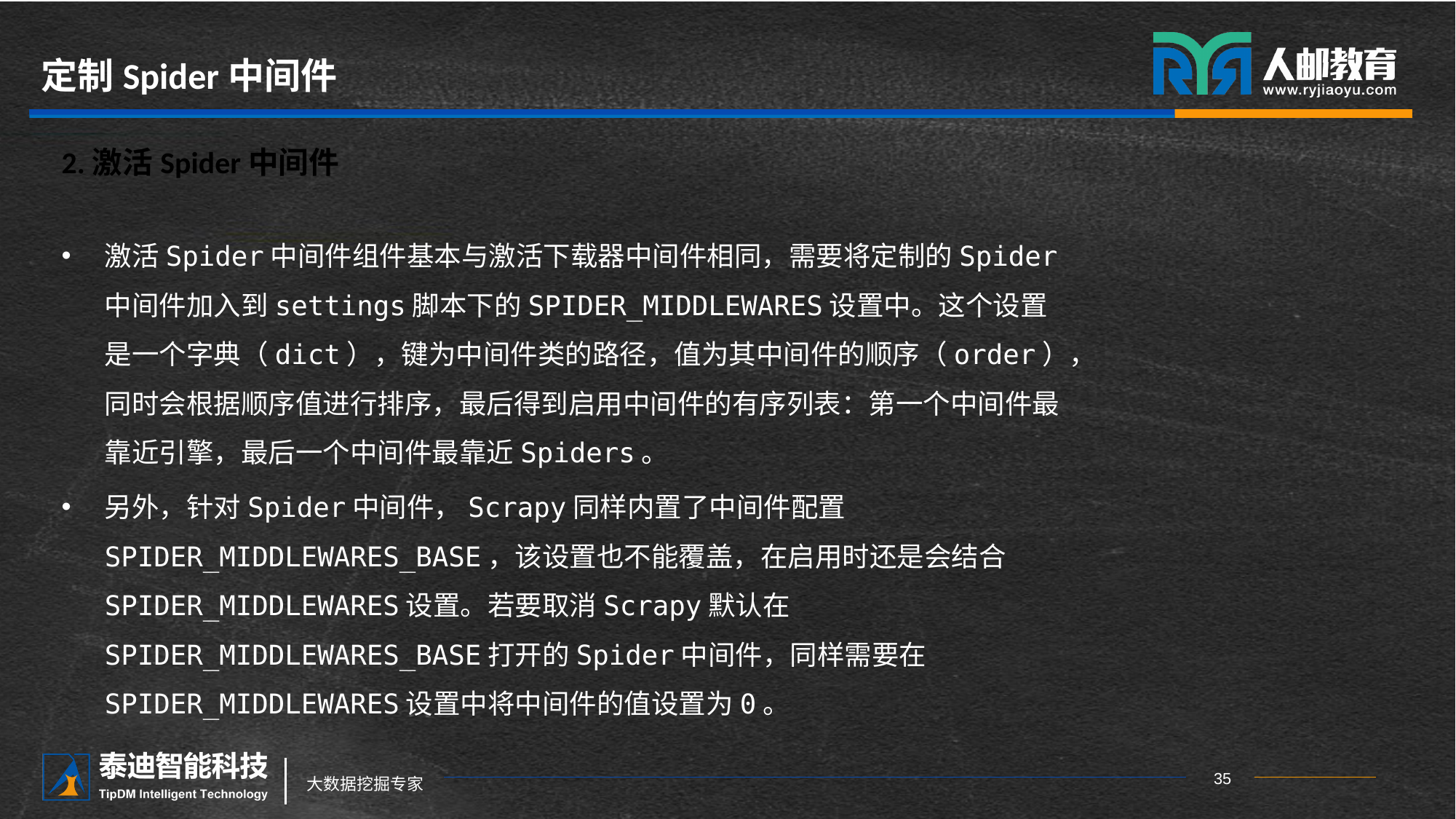

# 定制Spider中间件
2.激活Spider中间件
激活Spider中间件组件基本与激活下载器中间件相同，需要将定制的Spider中间件加入到settings脚本下的SPIDER_MIDDLEWARES设置中。这个设置是一个字典（dict），键为中间件类的路径，值为其中间件的顺序（order），同时会根据顺序值进行排序，最后得到启用中间件的有序列表：第一个中间件最靠近引擎，最后一个中间件最靠近Spiders。
另外，针对Spider中间件，Scrapy同样内置了中间件配置SPIDER_MIDDLEWARES_BASE，该设置也不能覆盖，在启用时还是会结合SPIDER_MIDDLEWARES设置。若要取消Scrapy默认在SPIDER_MIDDLEWARES_BASE打开的Spider中间件，同样需要在SPIDER_MIDDLEWARES设置中将中间件的值设置为0。